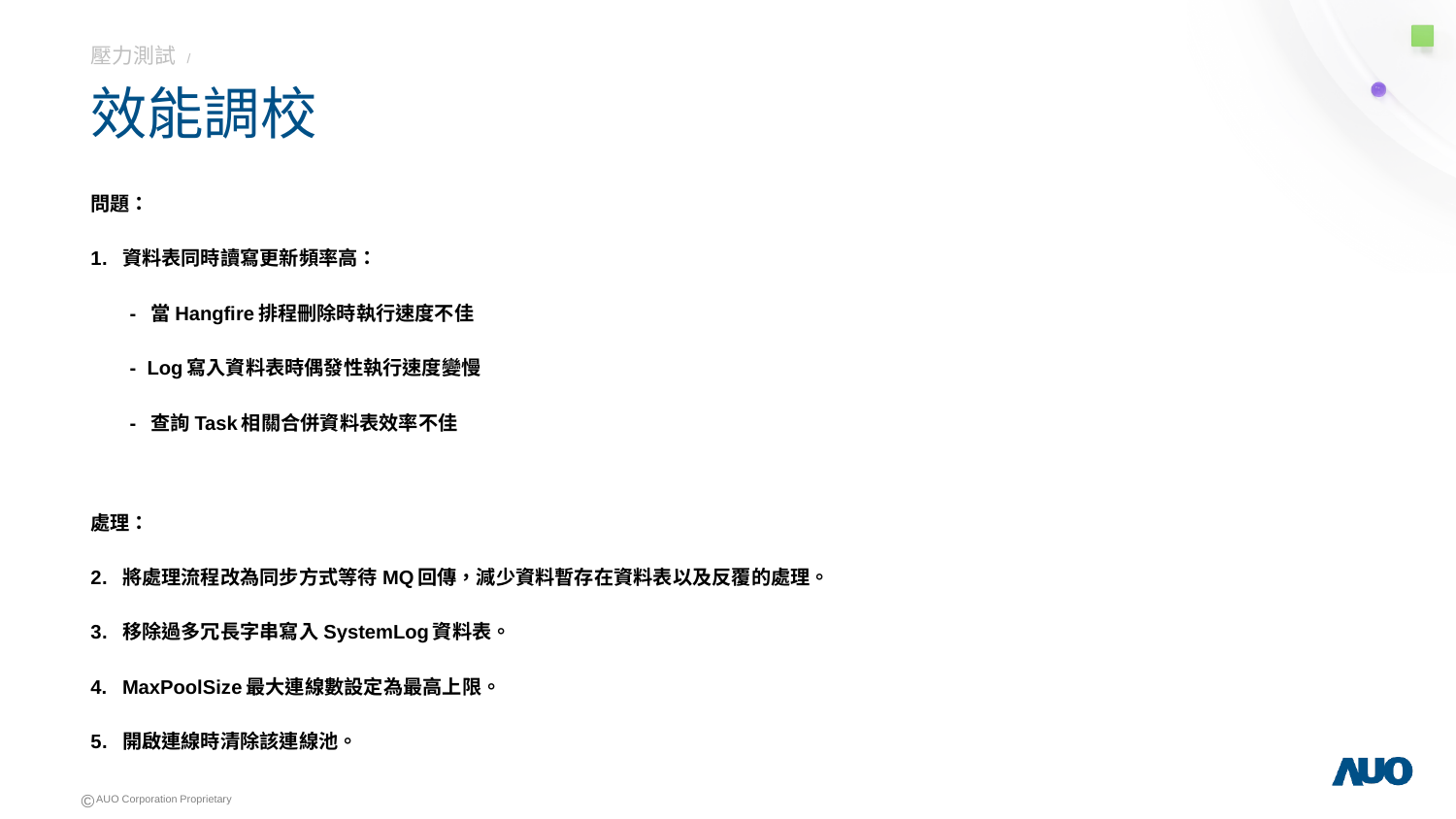

壓力測試 /
# 效能調校
問題：
資料表同時讀寫更新頻率高：
       -  當Hangfire排程刪除時執行速度不佳
       -  Log寫入資料表時偶發性執行速度變慢
       -  查詢Task相關合併資料表效率不佳

處理：
將處理流程改為同步方式等待MQ回傳，減少資料暫存在資料表以及反覆的處理。
移除過多冗長字串寫入SystemLog資料表。
MaxPoolSize最大連線數設定為最高上限。
開啟連線時清除該連線池。